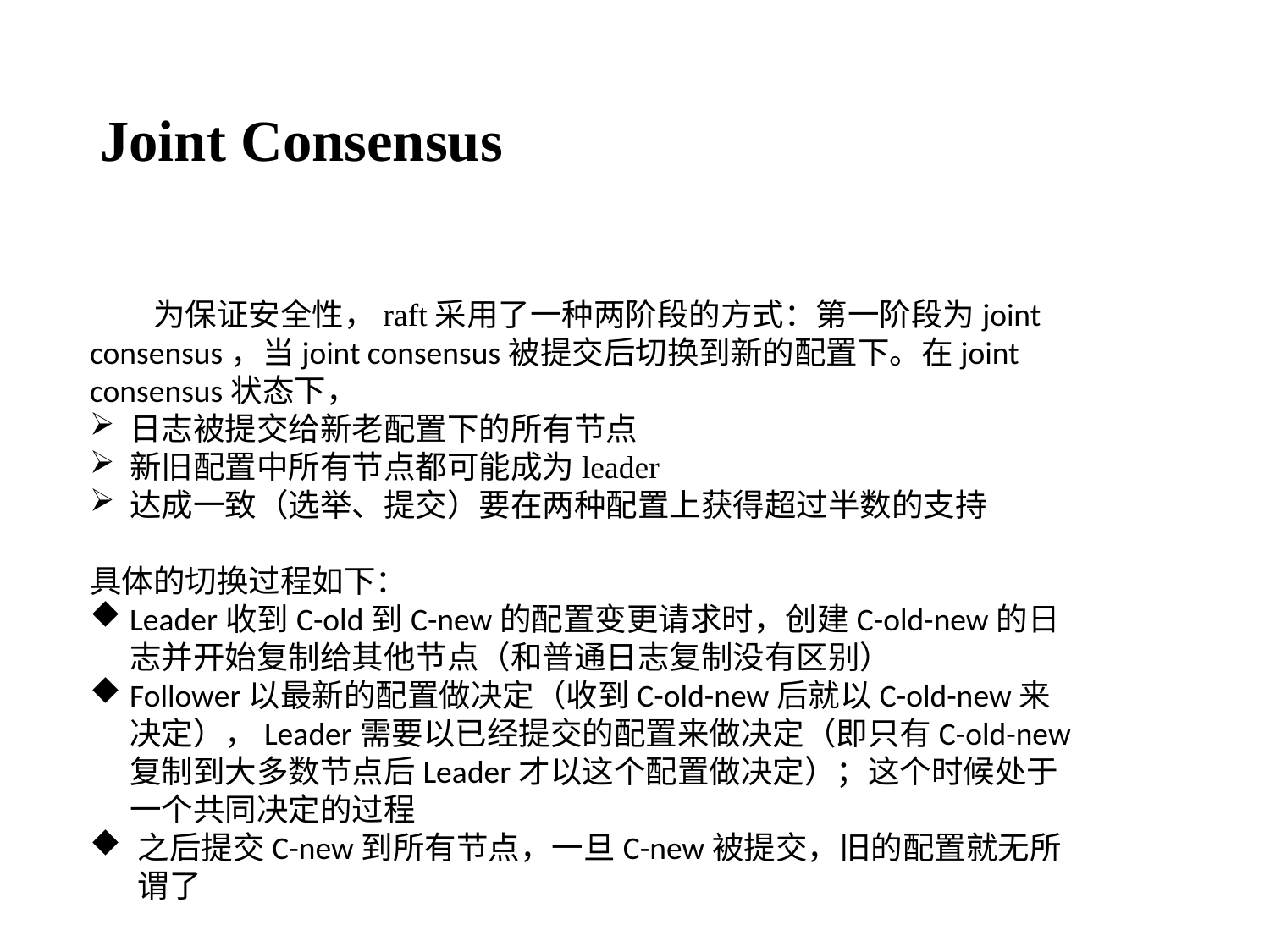

# Joint Consensus
为保证安全性，raft采用了一种两阶段的方式：第一阶段为joint consensus，当joint consensus被提交后切换到新的配置下。在joint consensus状态下，
日志被提交给新老配置下的所有节点
新旧配置中所有节点都可能成为leader
达成一致（选举、提交）要在两种配置上获得超过半数的支持

具体的切换过程如下：
Leader收到C-old到C-new的配置变更请求时，创建C-old-new的日志并开始复制给其他节点（和普通日志复制没有区别）
Follower以最新的配置做决定（收到C-old-new后就以C-old-new来决定），Leader需要以已经提交的配置来做决定（即只有C-old-new复制到大多数节点后Leader才以这个配置做决定）；这个时候处于一个共同决定的过程
之后提交C-new到所有节点，一旦C-new被提交，旧的配置就无所谓了